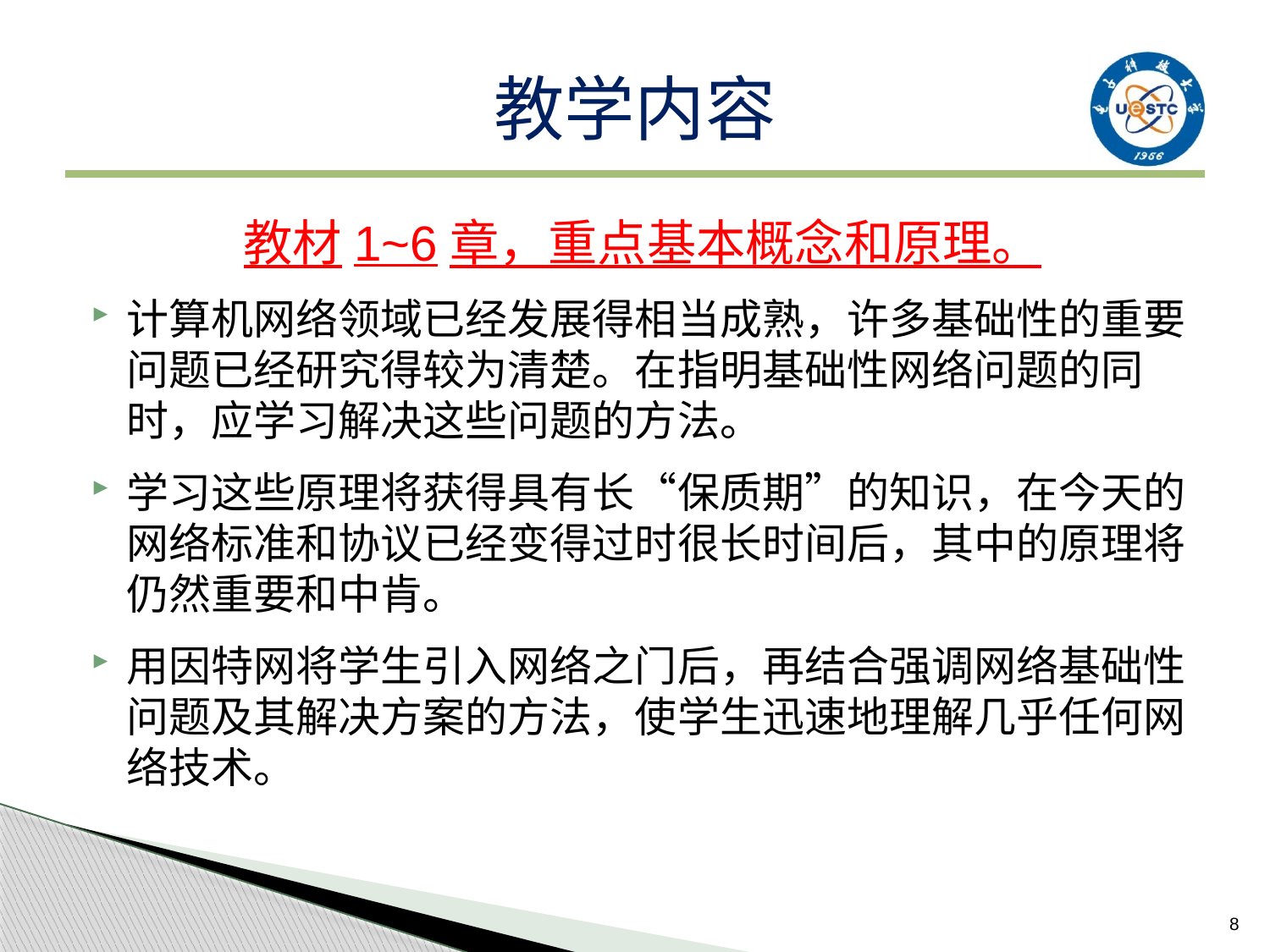

# 教学内容
教材1~6章，重点基本概念和原理。
计算机网络领域已经发展得相当成熟，许多基础性的重要问题已经研究得较为清楚。在指明基础性网络问题的同时，应学习解决这些问题的方法。
学习这些原理将获得具有长“保质期”的知识，在今天的网络标准和协议已经变得过时很长时间后，其中的原理将仍然重要和中肯。
用因特网将学生引入网络之门后，再结合强调网络基础性问题及其解决方案的方法，使学生迅速地理解几乎任何网络技术。
8